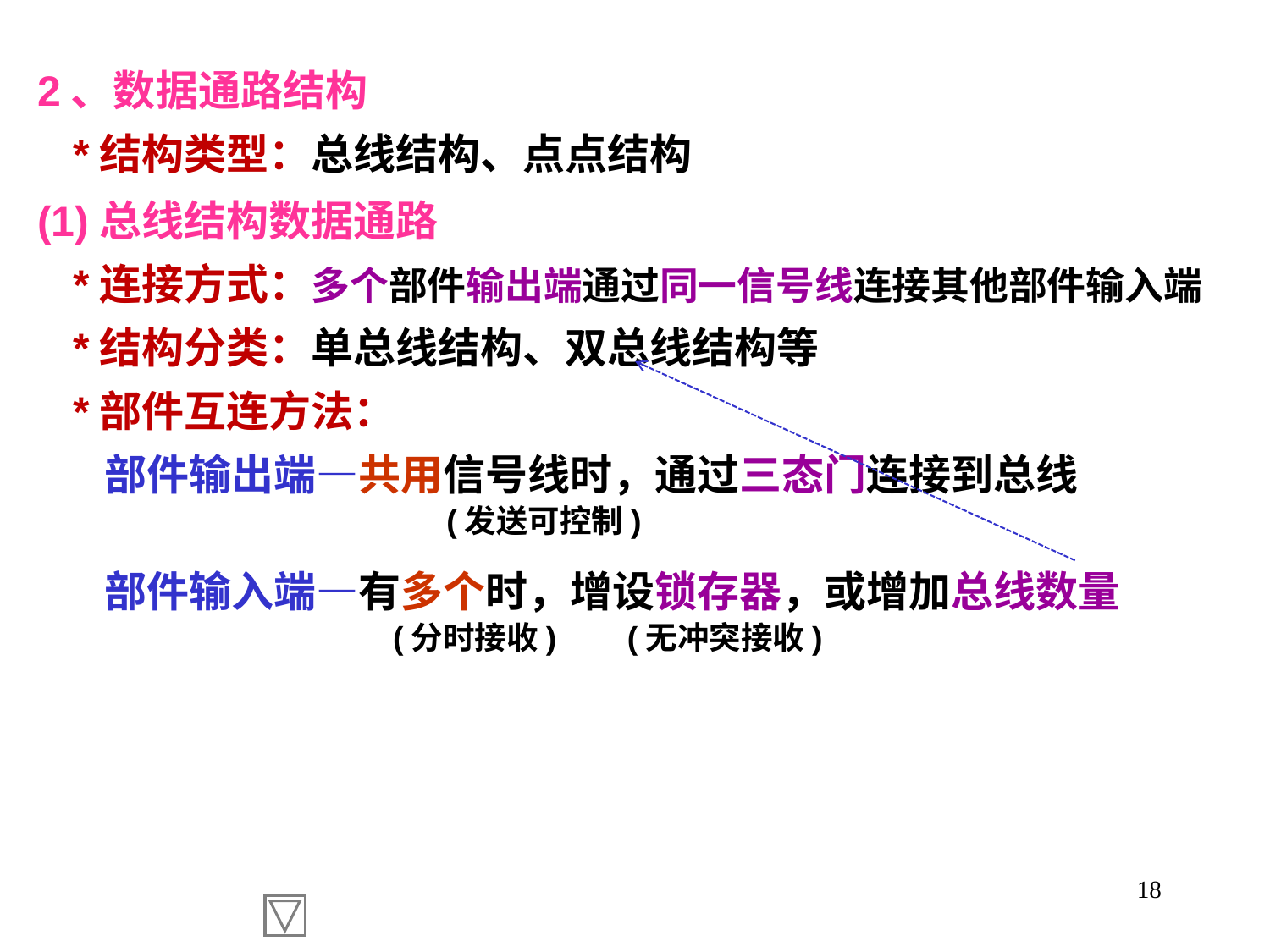

2、数据通路结构
   *结构类型：总线结构、点点结构
(1)总线结构数据通路
   *连接方式：多个部件输出端通过同一信号线连接其他部件输入端
   *结构分类：单总线结构、双总线结构等
   *部件互连方法：
      部件输出端—共用信号线时，通过三态门连接到总线
                                              (发送可控制)
      部件输入端—有多个时，增设锁存器，或增加总线数量
                                        (分时接收)        (无冲突接收)
18